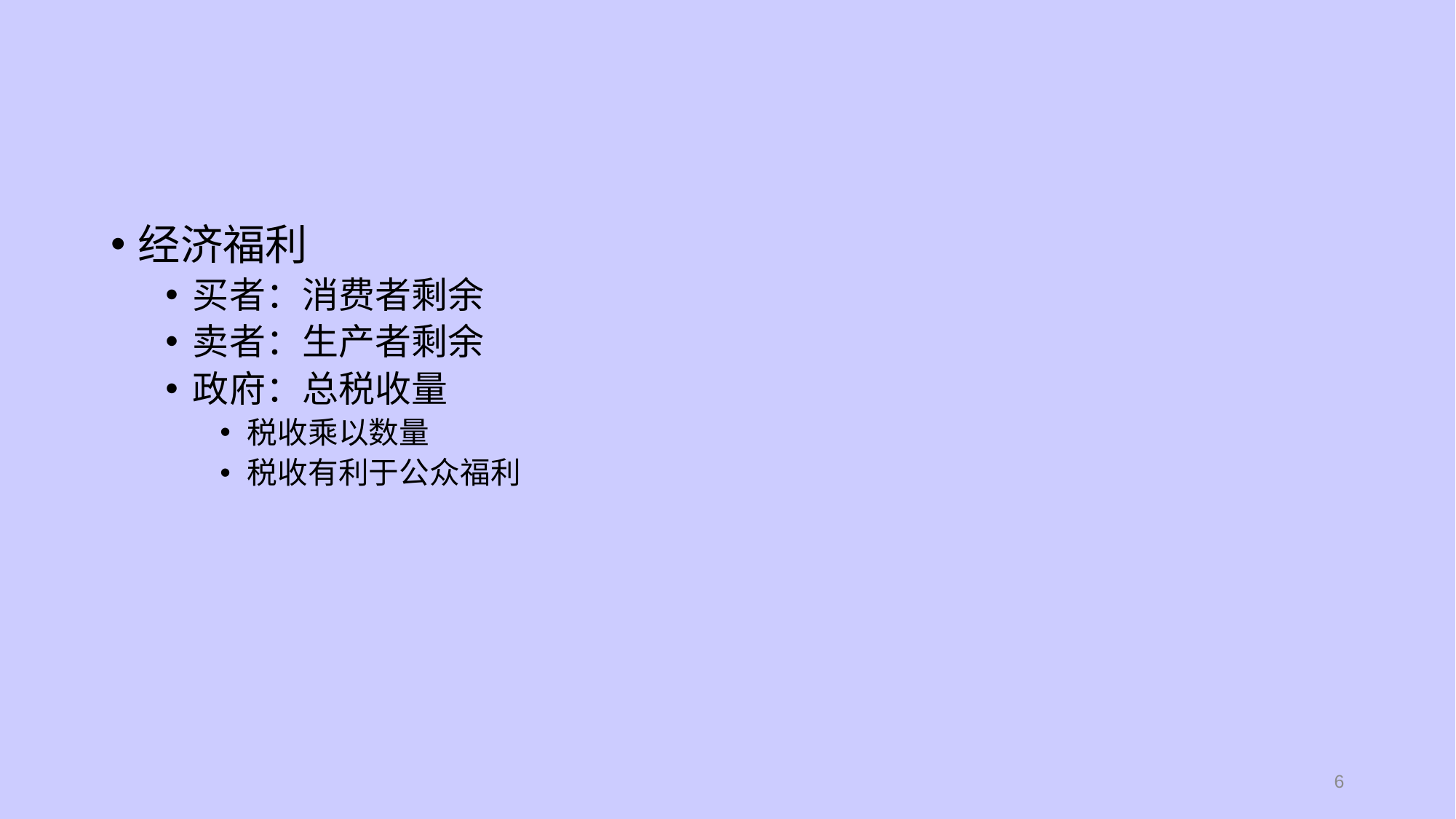

#
经济福利
买者：消费者剩余
卖者：生产者剩余
政府：总税收量
税收乘以数量
税收有利于公众福利

6